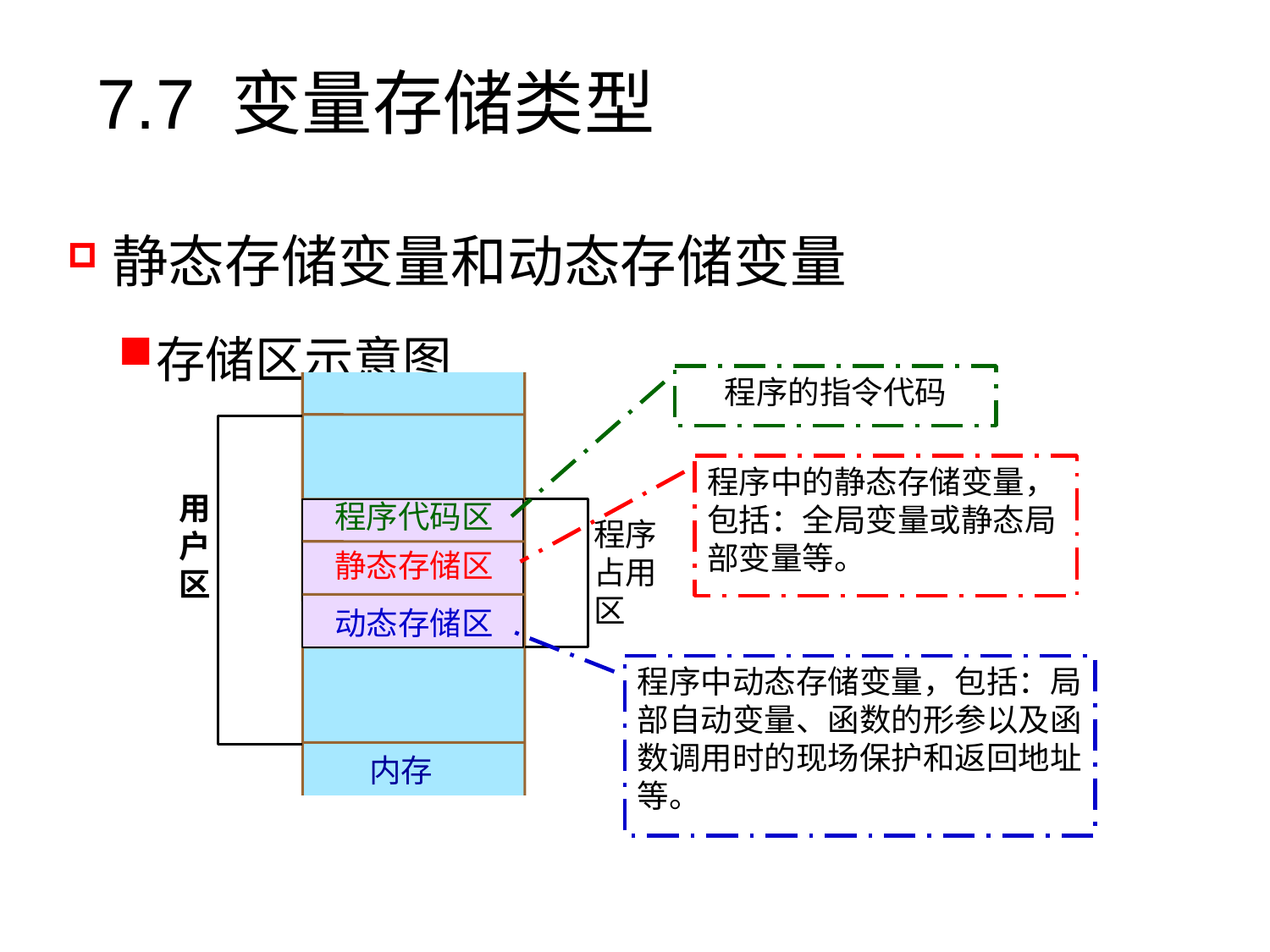

# 7.7 变量存储类型
静态存储变量和动态存储变量
存储区示意图
程序的指令代码

内存

用
户
区
程序中的静态存储变量，包括：全局变量或静态局部变量等。
程序代码区

静态存储区
动态存储区

程序
占用
区
程序中动态存储变量，包括：局部自动变量、函数的形参以及函数调用时的现场保护和返回地址等。